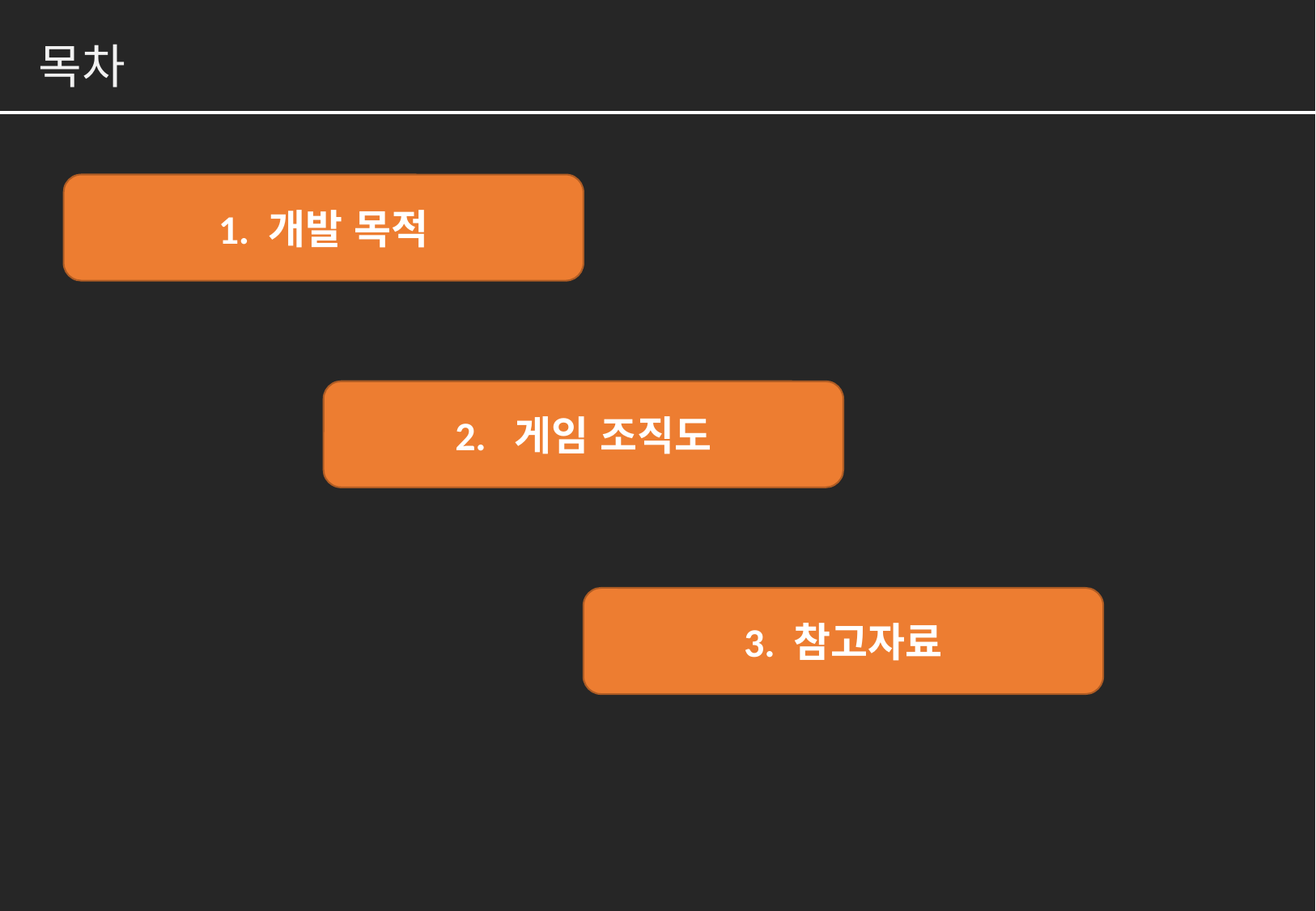

목차
1. 개발 목적
2.  게임 조직도
3. 참고자료